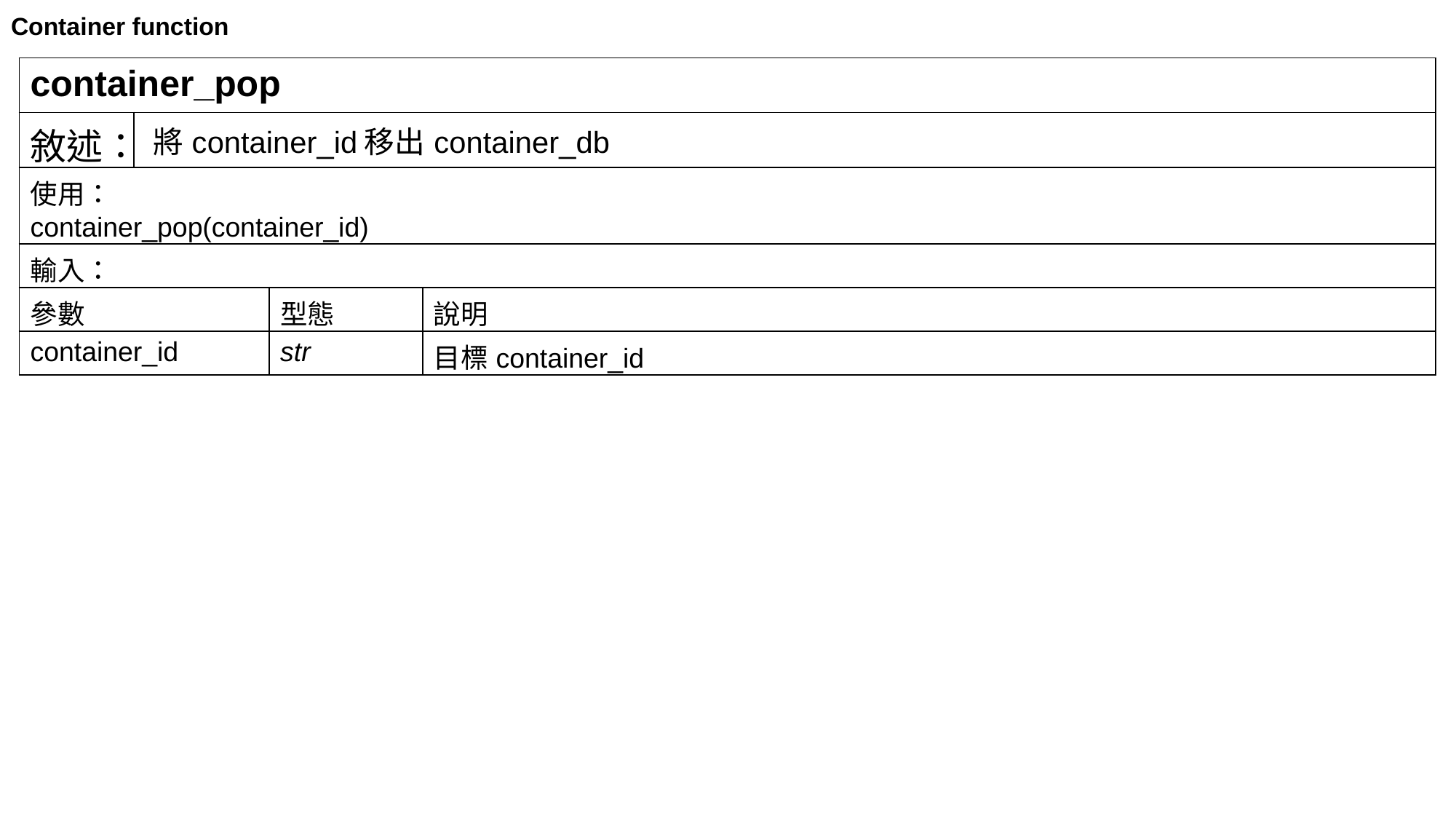

# Container function
| ﻿container\_pop |  |  |  |
| --- | --- | --- | --- |
| 敘述： | ﻿將container\_id移出container\_db | 將訂單以商品為依據依照目前機器手臂工作量進行排序 |  |
| 使用： ﻿﻿container\_pop(﻿﻿container\_id) |  |  |  |
| 輸入： |  |  |  |
| 參數 |  | 型態 | 說明 |
| container\_id |  | str | 目標container\_id |
﻿